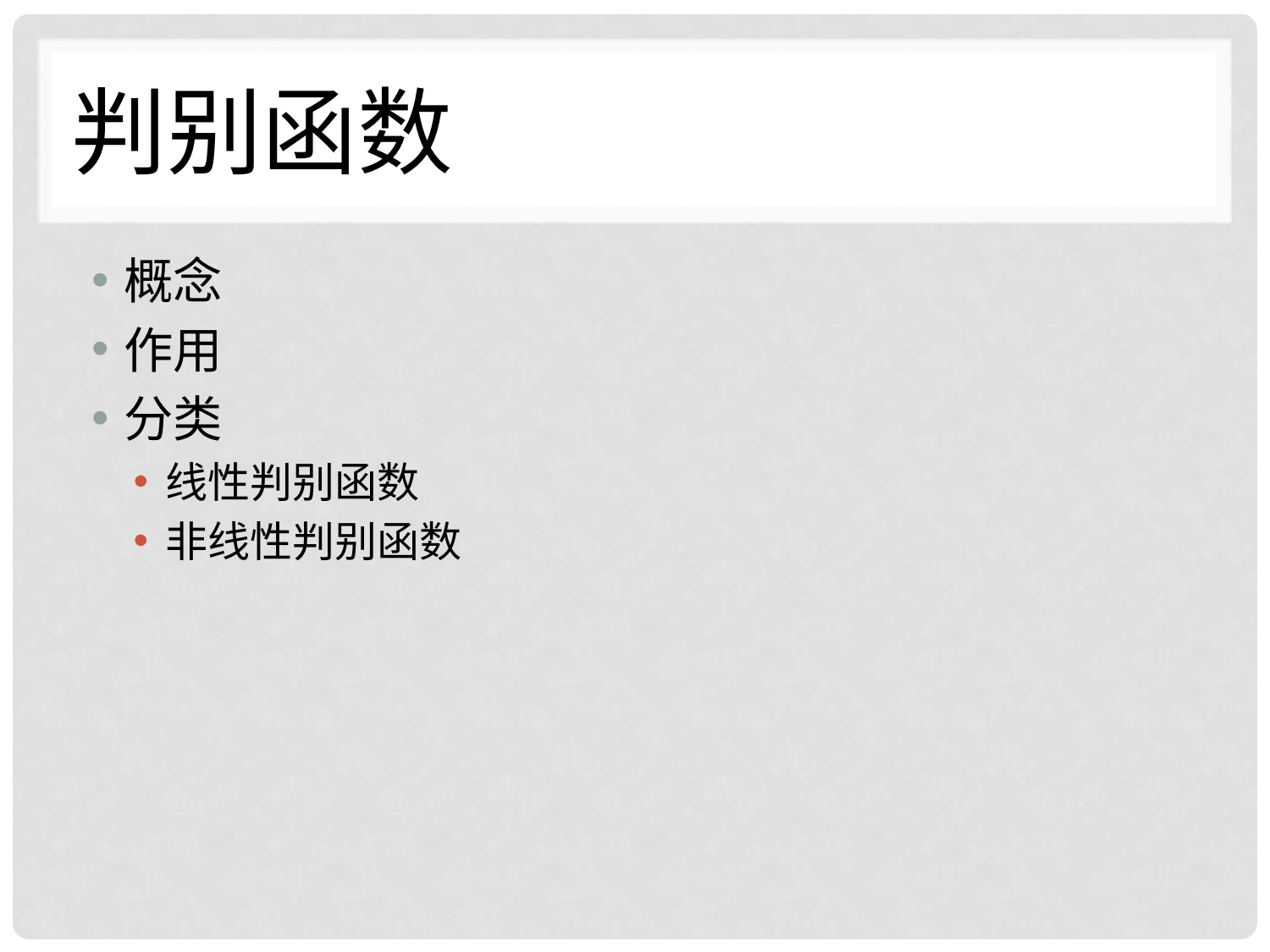

# 判别函数
概念
作用
分类
线性判别函数
非线性判别函数